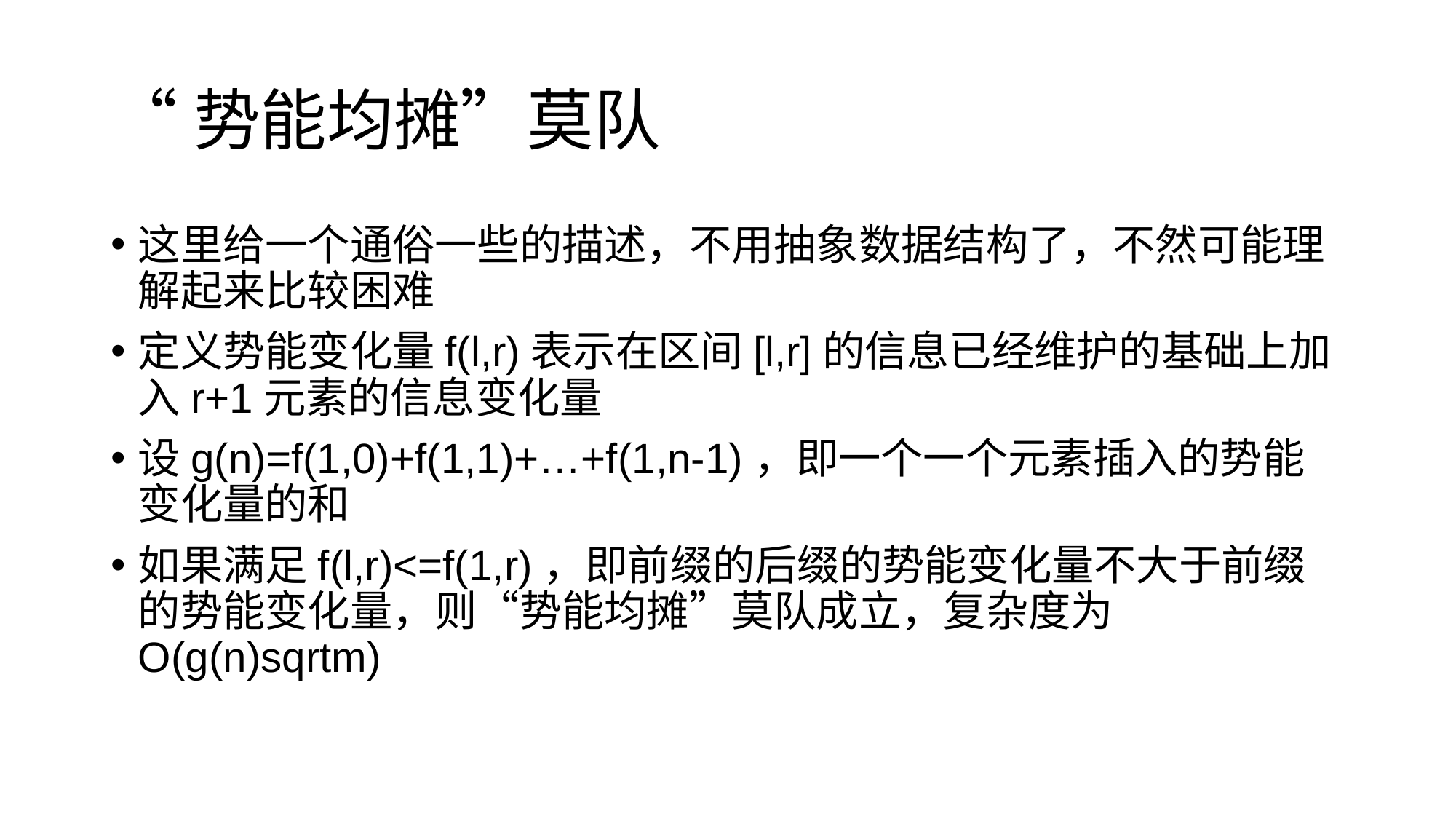

# “势能均摊”莫队
这里给一个通俗一些的描述，不用抽象数据结构了，不然可能理解起来比较困难
定义势能变化量f(l,r)表示在区间[l,r]的信息已经维护的基础上加入r+1元素的信息变化量
设g(n)=f(1,0)+f(1,1)+…+f(1,n-1)，即一个一个元素插入的势能变化量的和
如果满足f(l,r)<=f(1,r)，即前缀的后缀的势能变化量不大于前缀的势能变化量，则“势能均摊”莫队成立，复杂度为O(g(n)sqrtm)